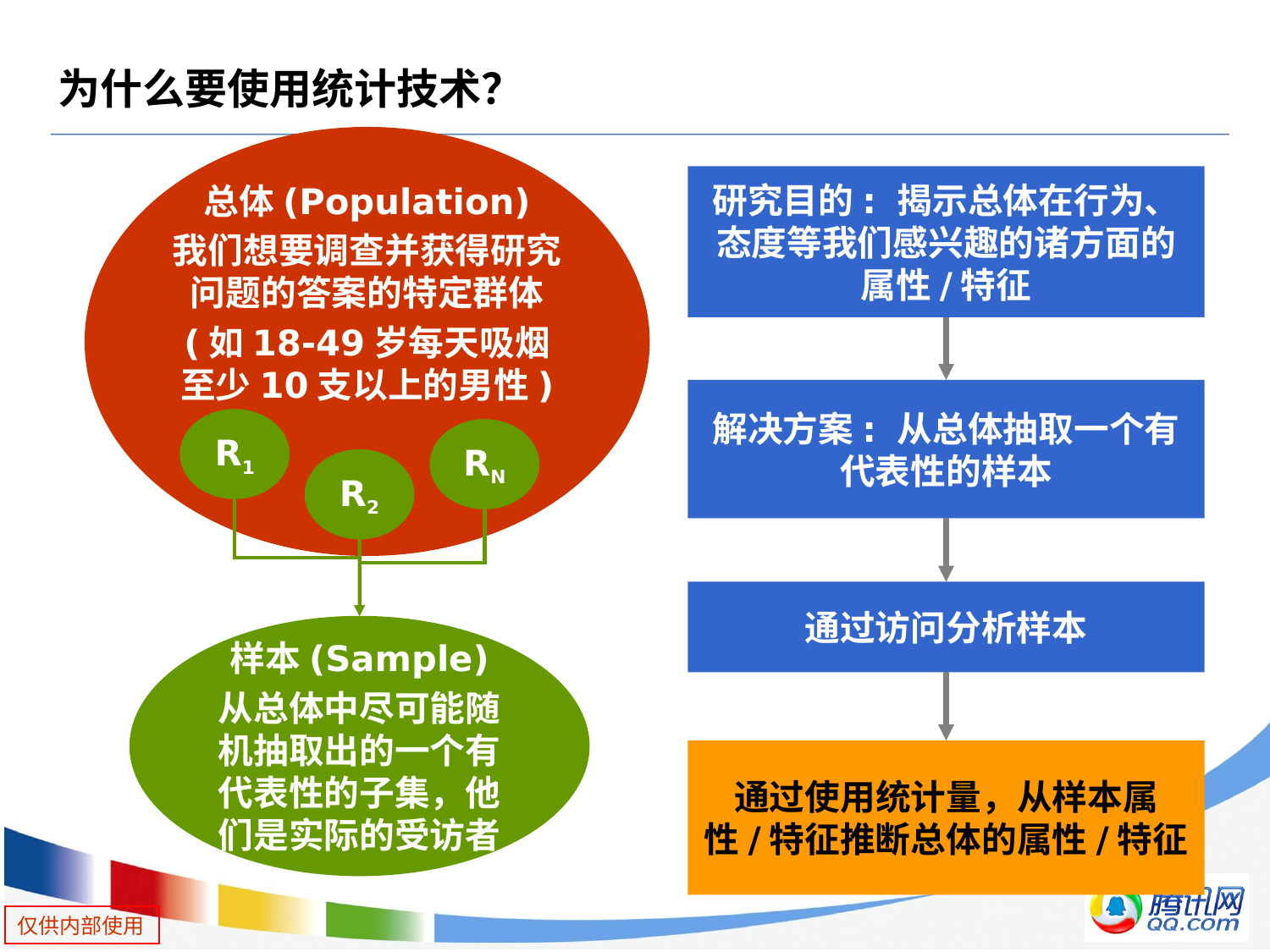

# 为什么要使用统计技术？
总体(Population)
我们想要调查并获得研究问题的答案的特定群体
(如18-49岁每天吸烟至少10支以上的男性)

研究目的: 揭示总体在行为、态度等我们感兴趣的诸方面的属性/特征
解决方案: 从总体抽取一个有代表性的样本
R1
RN
R2
通过访问分析样本
样本(Sample)
从总体中尽可能随机抽取出的一个有代表性的子集，他们是实际的受访者
通过使用统计量，从样本属性/特征推断总体的属性/特征